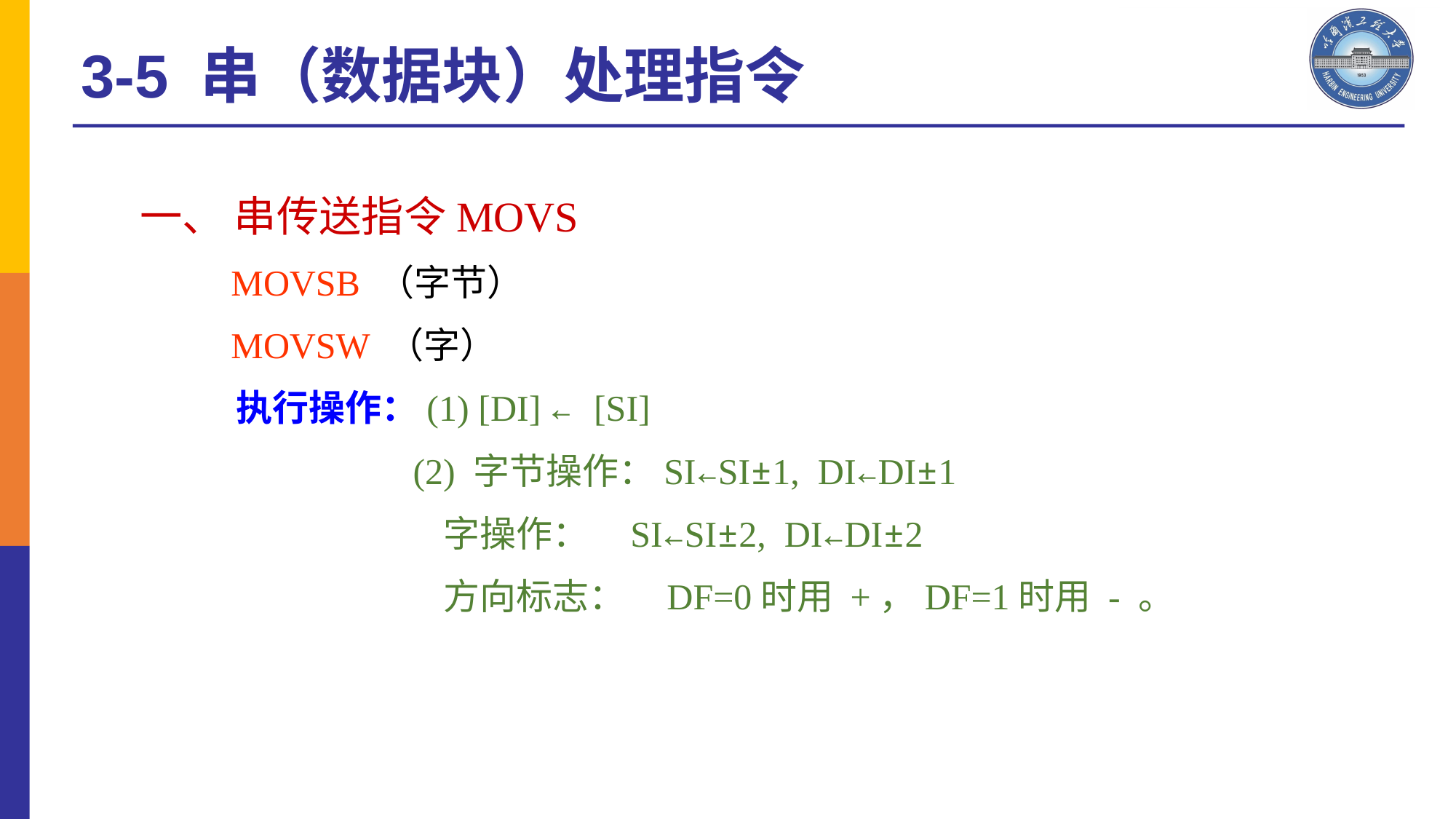

3-5 串（数据块）处理指令
一、 串传送指令MOVS
    MOVSB （字节）
    MOVSW （字）
    执行操作：(1) [DI] ← [SI]
                              (2) 字节操作：SI←SI±1,  DI←DI±1
                                    字操作：    SI←SI±2,  DI←DI±2
                                    方向标志：    DF=0时用 +，DF=1时用 - 。